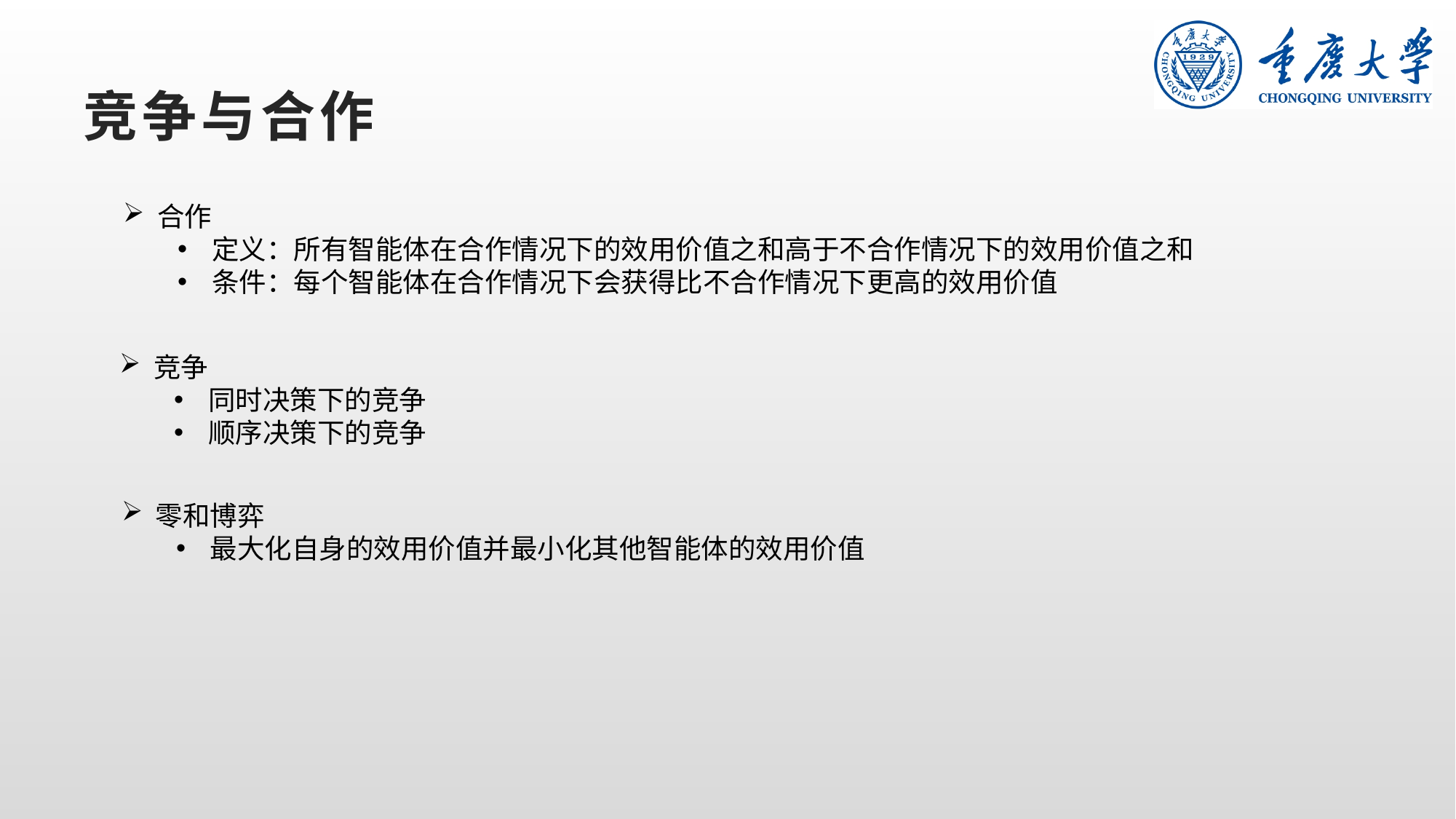

# 竞争与合作
合作
定义：所有智能体在合作情况下的效用价值之和高于不合作情况下的效用价值之和
条件：每个智能体在合作情况下会获得比不合作情况下更高的效用价值
竞争
同时决策下的竞争
顺序决策下的竞争
零和博弈
最大化自身的效用价值并最小化其他智能体的效用价值